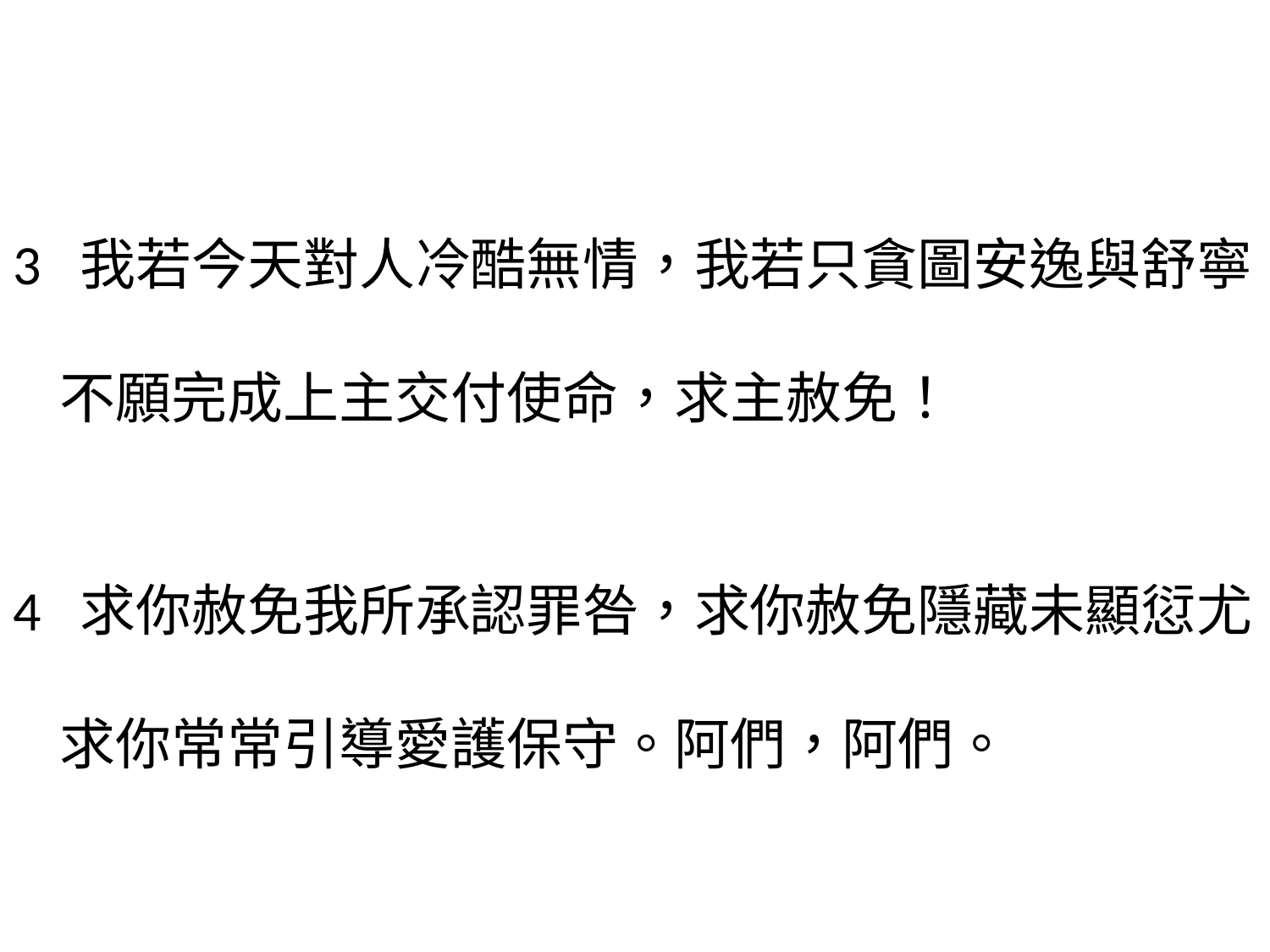

#
3  我若今天對人冷酷無情，我若只貪圖安逸與舒寧，
不願完成上主交付使命，求主赦免！
4  求你赦免我所承認罪咎，求你赦免隱藏未顯愆尤，
求你常常引導愛護保守。阿們，阿們。